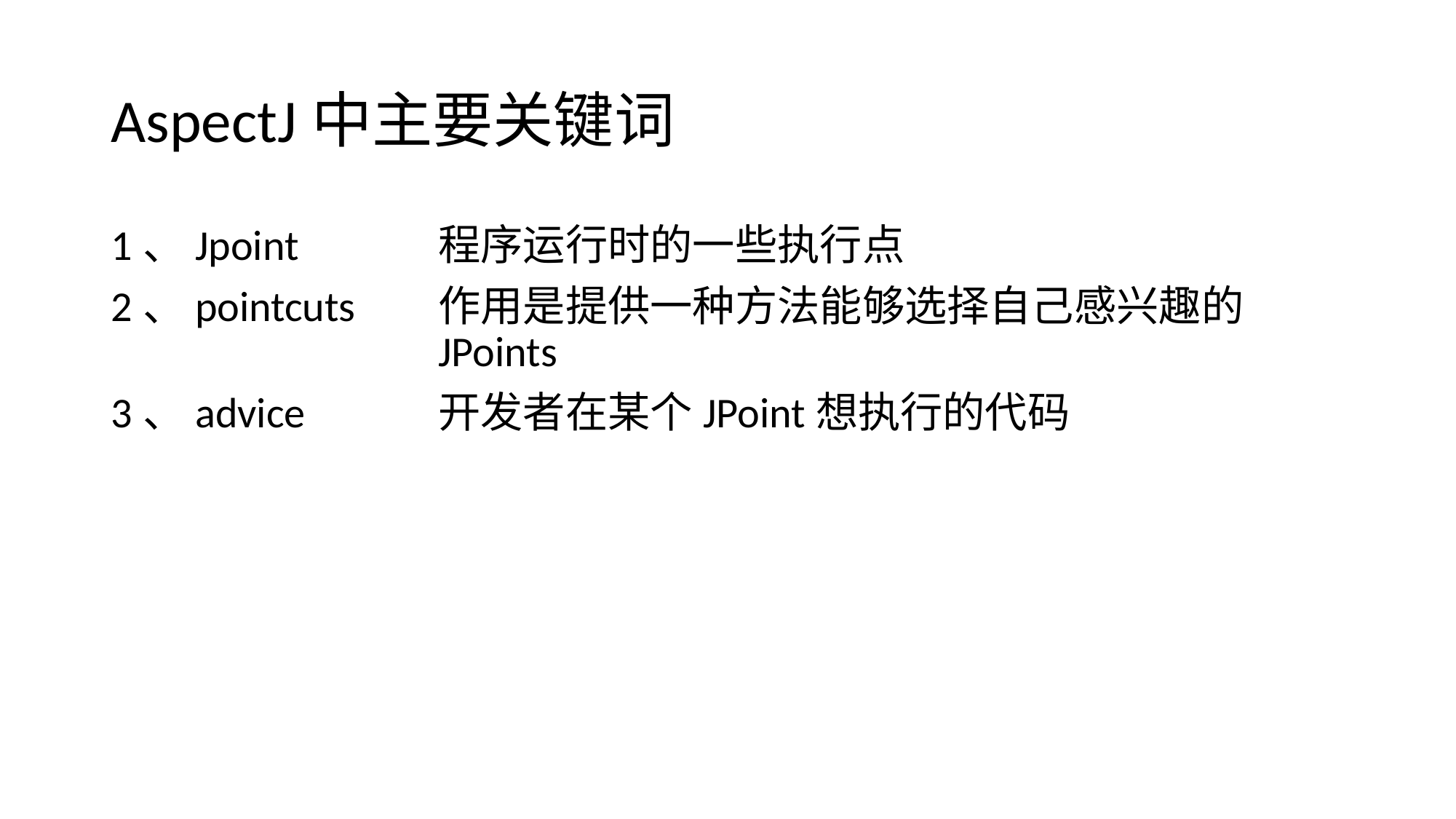

# AspectJ中主要关键词
1、Jpoint		程序运行时的一些执行点
2、pointcuts	作用是提供一种方法能够选择自己感兴趣的				JPoints
3、advice		开发者在某个JPoint想执行的代码